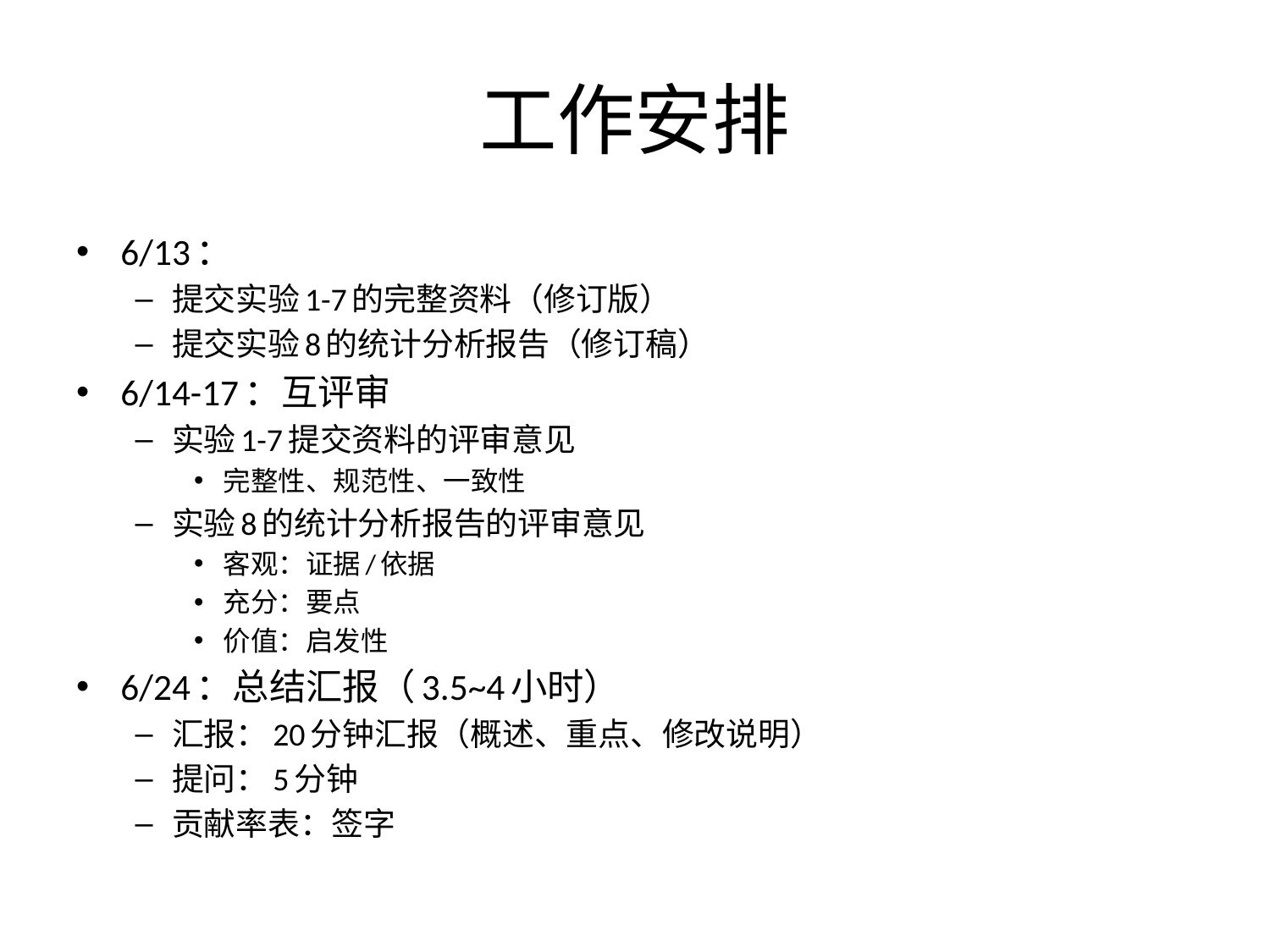

# 工作安排
6/13：
提交实验1-7的完整资料（修订版）
提交实验8的统计分析报告（修订稿）
6/14-17：互评审
实验1-7提交资料的评审意见
完整性、规范性、一致性
实验8的统计分析报告的评审意见
客观：证据/依据
充分：要点
价值：启发性
6/24：总结汇报（3.5~4小时）
汇报：20分钟汇报（概述、重点、修改说明）
提问：5分钟
贡献率表：签字